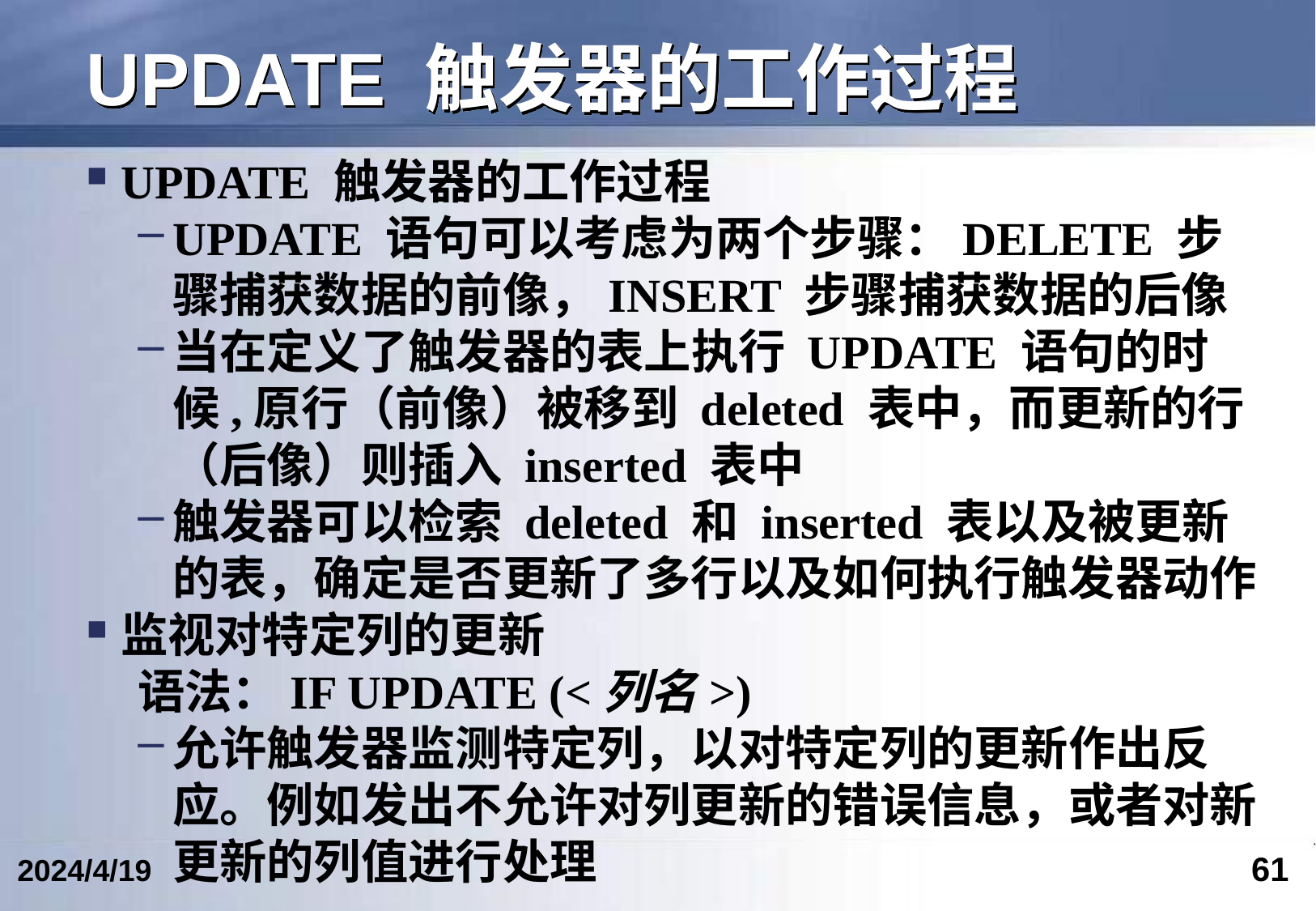

# UPDATE 触发器的工作过程
UPDATE 触发器的工作过程
UPDATE 语句可以考虑为两个步骤：DELETE 步骤捕获数据的前像，INSERT 步骤捕获数据的后像
当在定义了触发器的表上执行 UPDATE 语句的时候,原行（前像）被移到 deleted 表中，而更新的行（后像）则插入 inserted 表中
触发器可以检索 deleted 和 inserted 表以及被更新的表，确定是否更新了多行以及如何执行触发器动作
监视对特定列的更新
语法：IF UPDATE (<列名>)
允许触发器监测特定列，以对特定列的更新作出反应。例如发出不允许对列更新的错误信息，或者对新更新的列值进行处理
61
2024/4/19